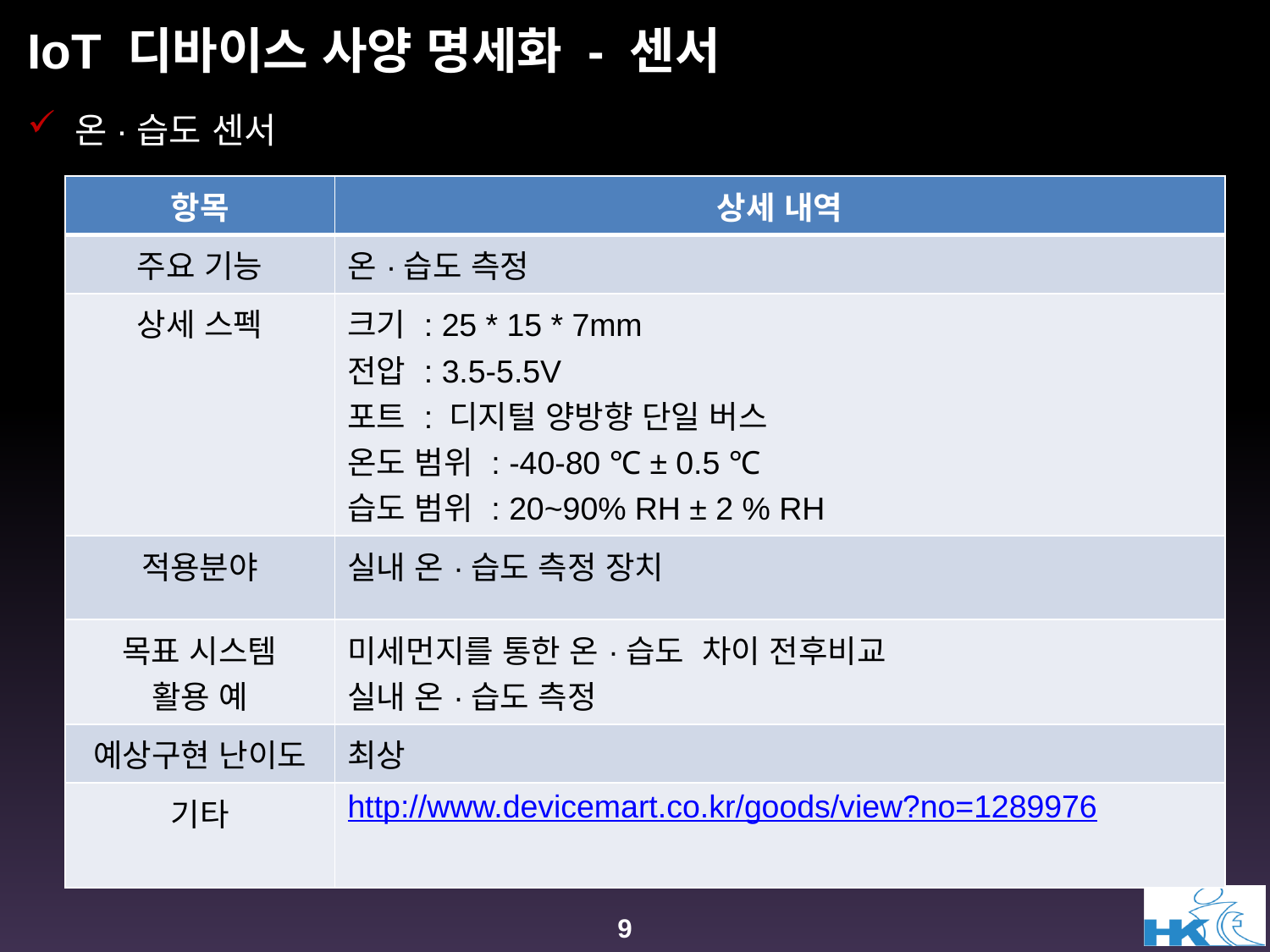

# IoT 디바이스 사양 명세화 - 센서
온·습도 센서
| 항목 | 상세 내역 |
| --- | --- |
| 주요 기능 | 온·습도 측정 |
| 상세 스펙 | 크기 : 25 \* 15 \* 7mm   전압 : 3.5-5.5V 포트 : 디지털 양방향 단일 버스 온도 범위 : -40-80 ℃ ± 0.5 ℃ 습도 범위 : 20~90% RH ± 2 % RH |
| 적용분야 | 실내 온·습도 측정 장치 |
| 목표 시스템 활용 예 | 미세먼지를 통한 온·습도 차이 전후비교 실내 온·습도 측정 |
| 예상구현 난이도 | 최상 |
| 기타 | http://www.devicemart.co.kr/goods/view?no=1289976 |
9